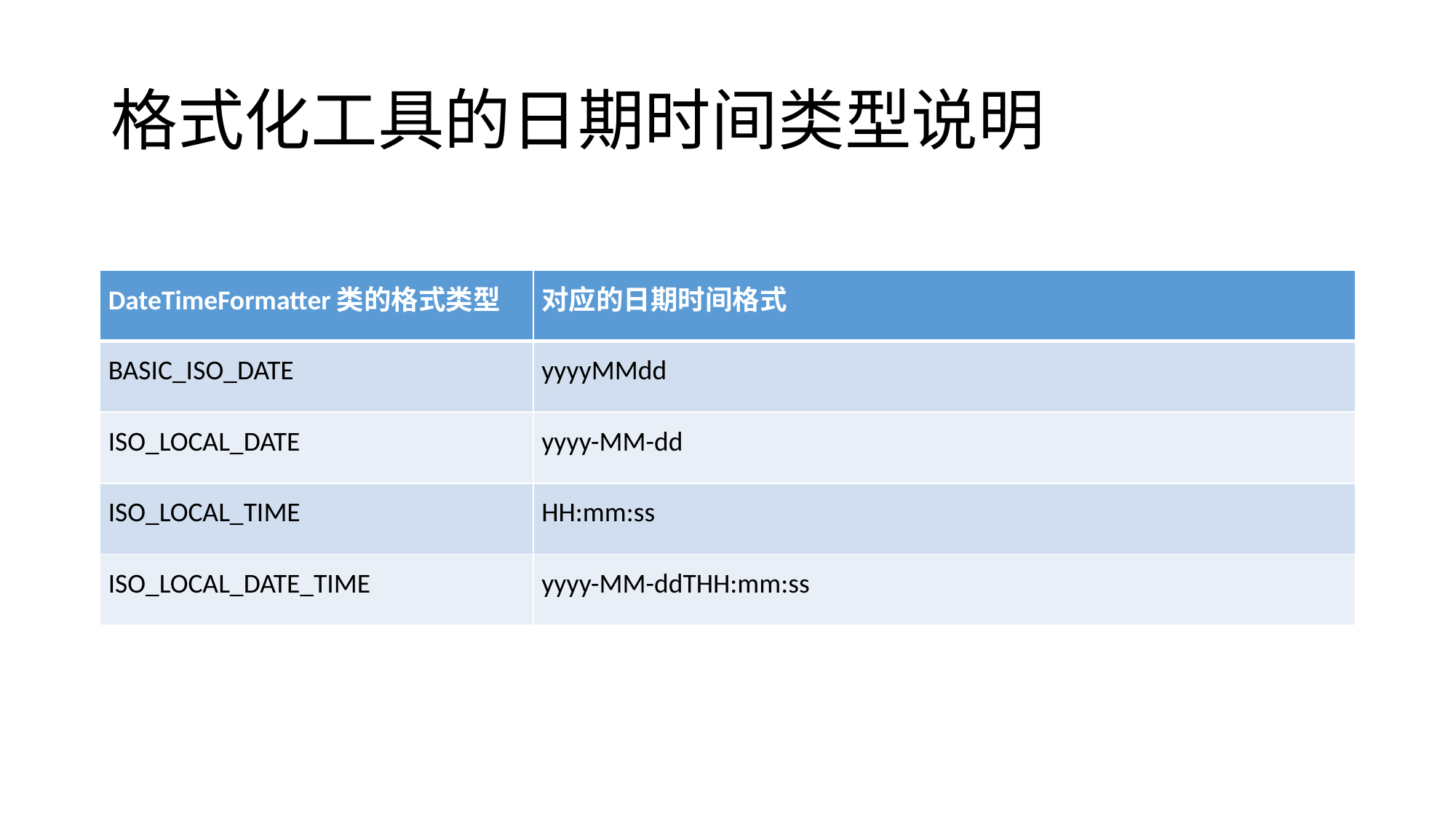

# 格式化工具的日期时间类型说明
| DateTimeFormatter类的格式类型 | 对应的日期时间格式 |
| --- | --- |
| BASIC\_ISO\_DATE | yyyyMMdd |
| ISO\_LOCAL\_DATE | yyyy-MM-dd |
| ISO\_LOCAL\_TIME | HH:mm:ss |
| ISO\_LOCAL\_DATE\_TIME | yyyy-MM-ddTHH:mm:ss |